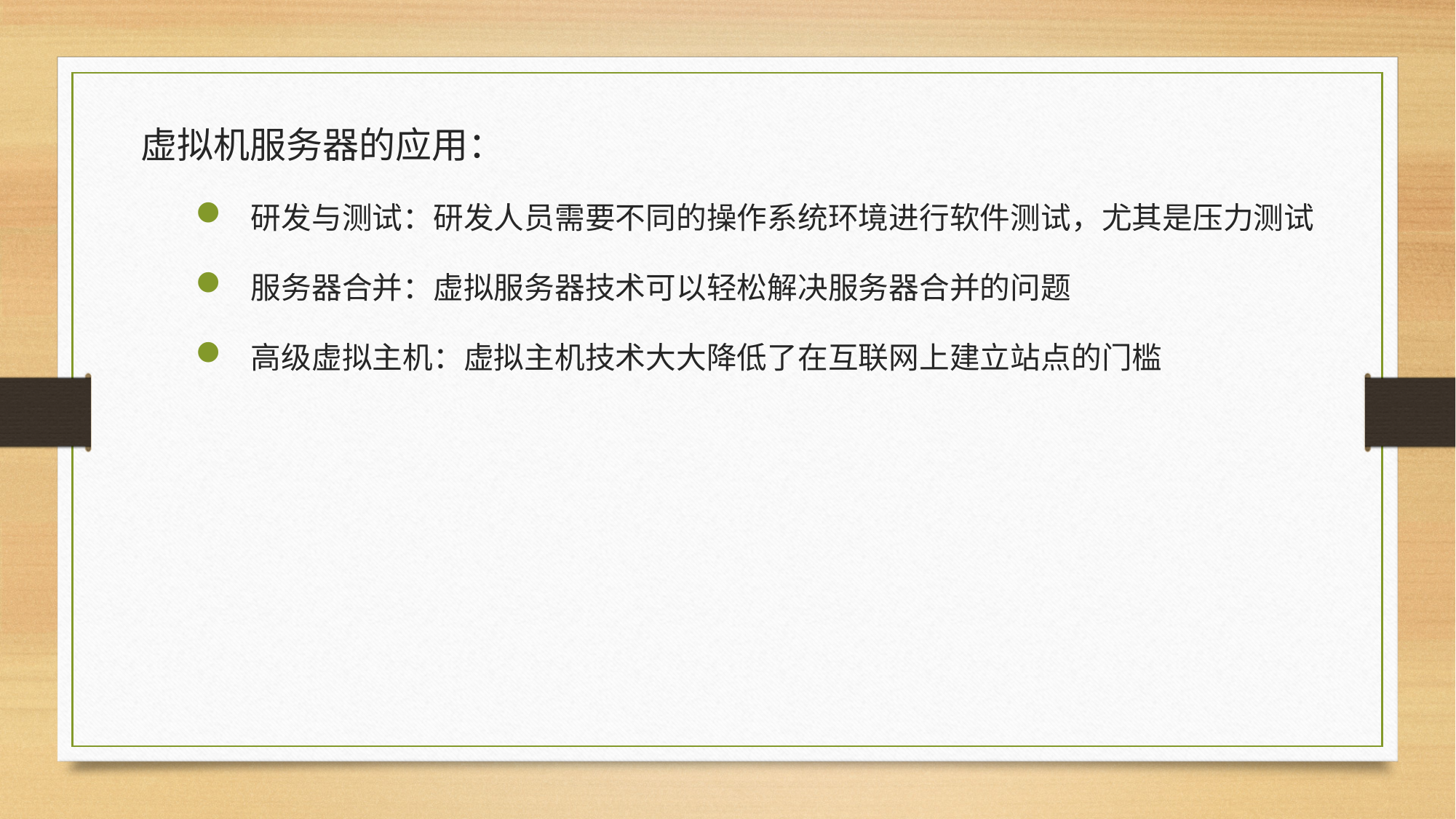

虚拟机服务器的应用：
  研发与测试：研发人员需要不同的操作系统环境进行软件测试，尤其是压力测试
  服务器合并：虚拟服务器技术可以轻松解决服务器合并的问题
  高级虚拟主机：虚拟主机技术大大降低了在互联网上建立站点的门槛